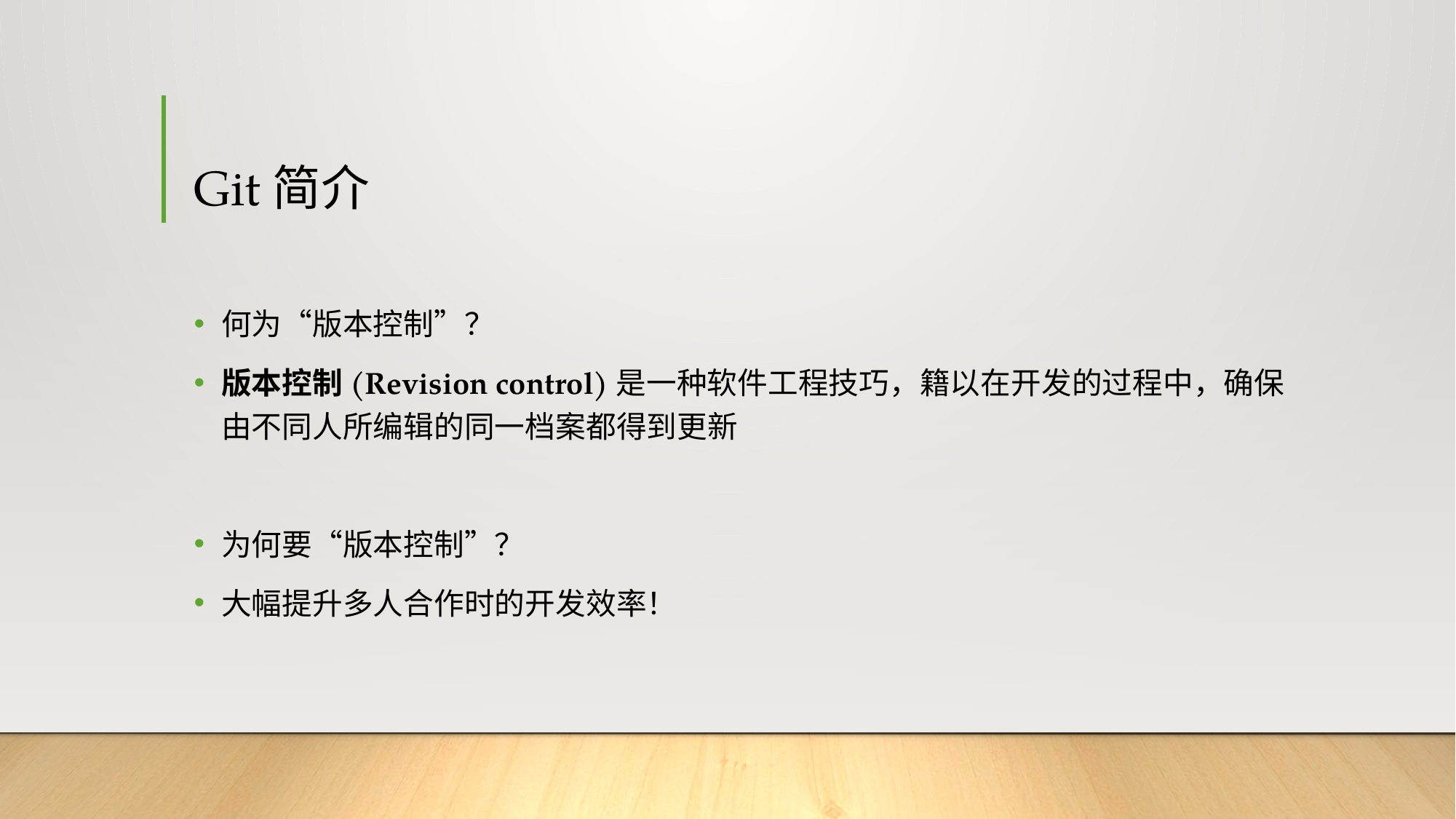

# Git简介

何为“版本控制”？
版本控制(Revision control)是一种软件工程技巧，籍以在开发的过程中，确保由不同人所编辑的同一档案都得到更新

为何要“版本控制”？
大幅提升多人合作时的开发效率！